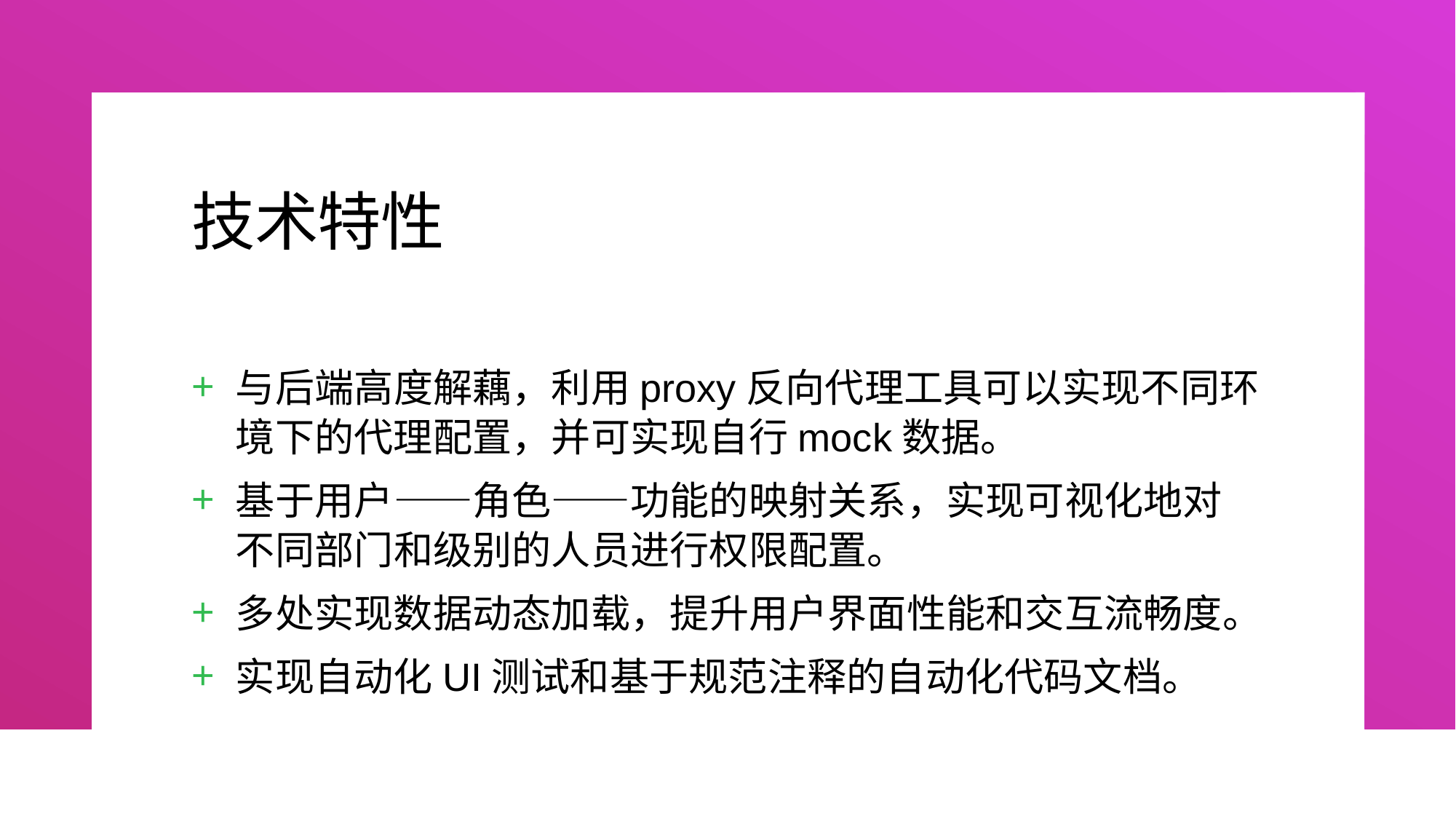

# 技术特性
与后端高度解藕，利用proxy反向代理工具可以实现不同环境下的代理配置，并可实现自行mock数据。
基于用户——角色——功能的映射关系，实现可视化地对不同部门和级别的人员进行权限配置。
多处实现数据动态加载，提升用户界面性能和交互流畅度。
实现自动化UI测试和基于规范注释的自动化代码文档。